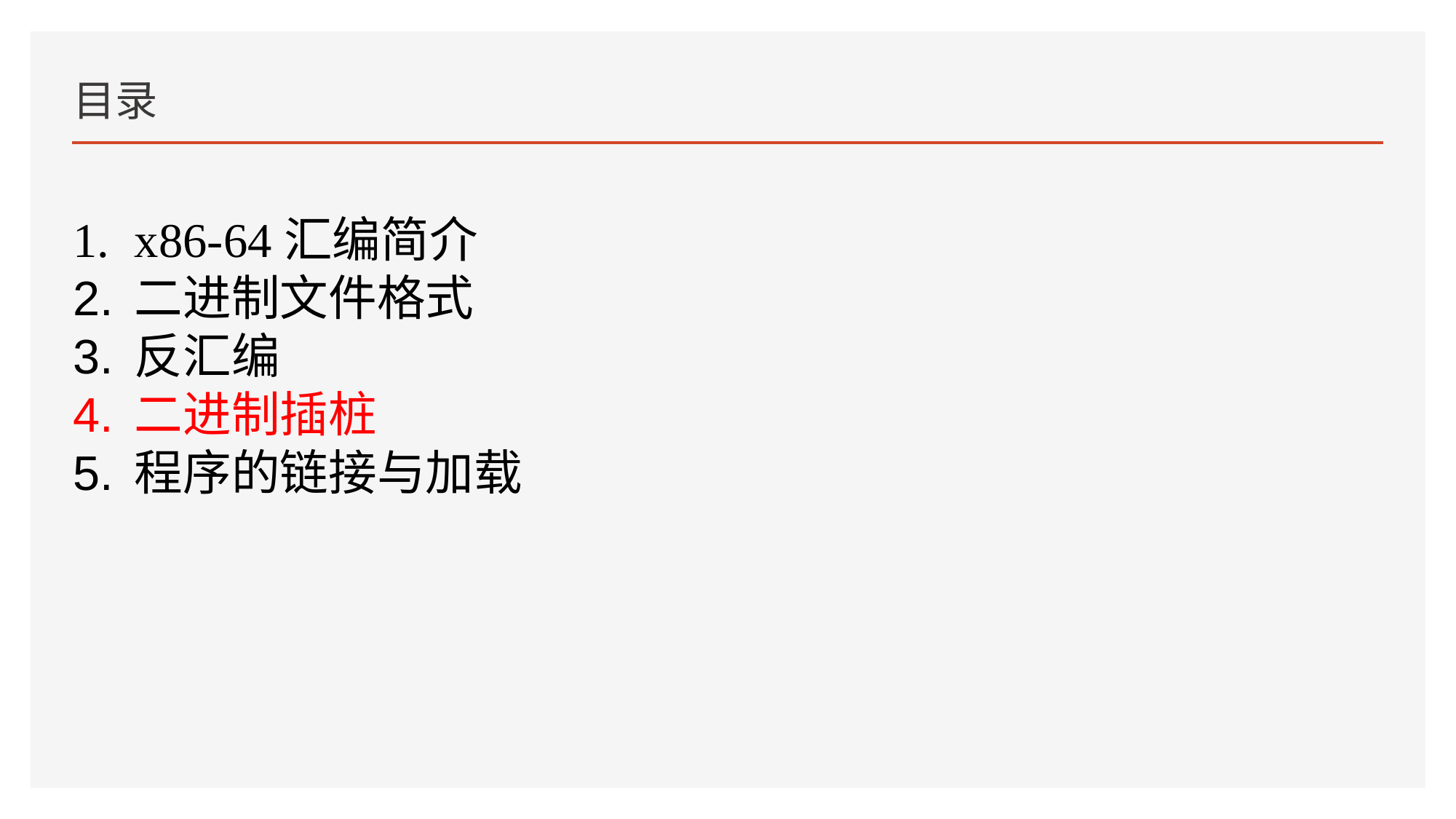

# 目录
x86-64汇编简介
二进制文件格式
反汇编
二进制插桩
程序的链接与加载